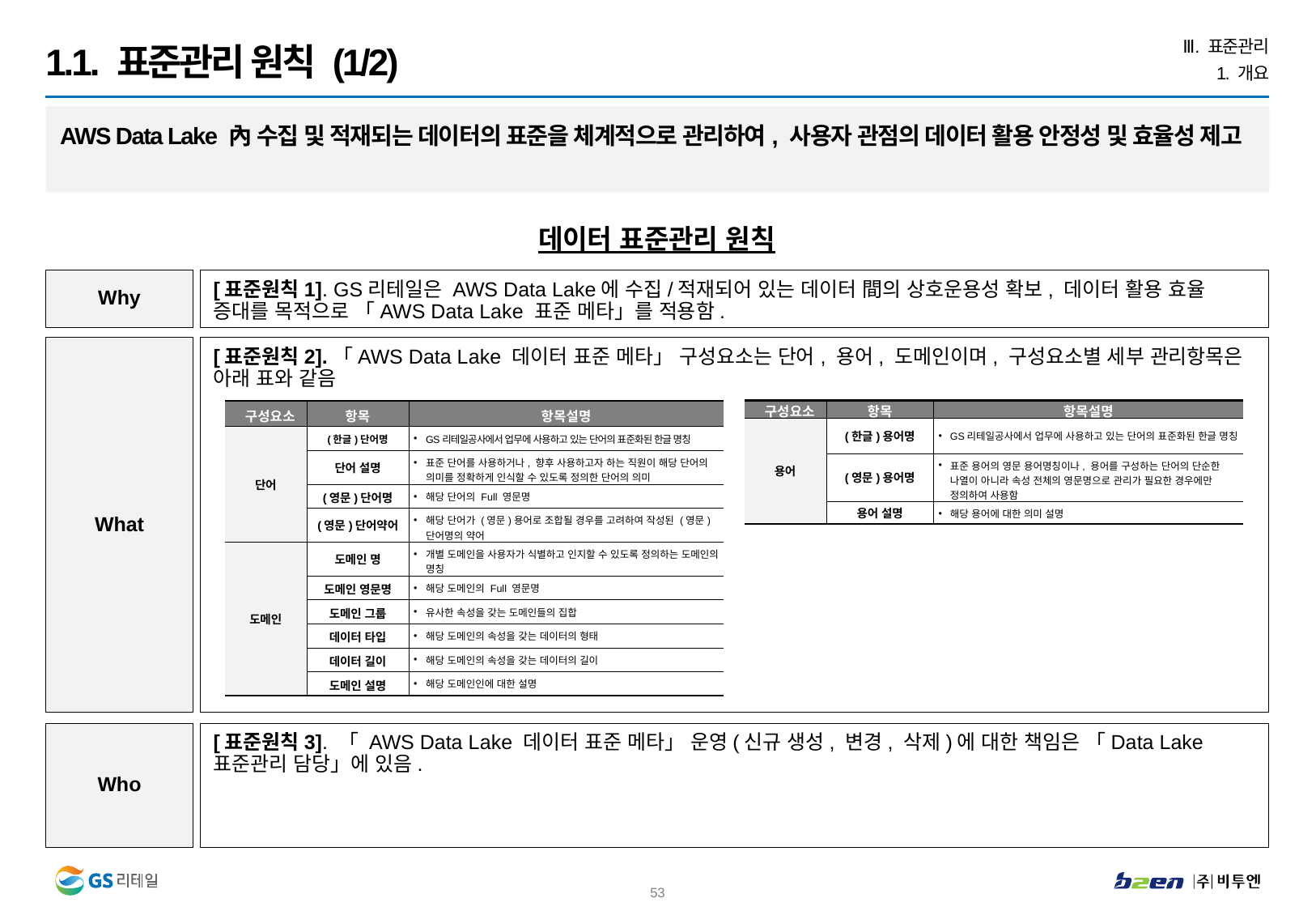

Ⅲ. 표준관리
1. 개요
1.1. 표준관리 원칙 (1/2)
AWS Data Lake 內 수집 및 적재되는 데이터의 표준을 체계적으로 관리하여, 사용자 관점의 데이터 활용 안정성 및 효율성 제고
데이터 표준관리 원칙
Why

[표준원칙1]. GS리테일은 AWS Data Lake에 수집/적재되어 있는 데이터 間의 상호운용성 확보, 데이터 활용 효율 증대를 목적으로 「AWS Data Lake 표준 메타」를 적용함.
What

[표준원칙2].「AWS Data Lake 데이터 표준 메타」 구성요소는 단어, 용어, 도메인이며, 구성요소별 세부 관리항목은 아래 표와 같음

| 구성요소 | 항목 | 항목설명 |
| --- | --- | --- |
| 용어 | (한글)용어명 | GS리테일공사에서 업무에 사용하고 있는 단어의 표준화된 한글 명칭 |
|  | (영문)용어명 | 표준 용어의 영문 용어명칭이나, 용어를 구성하는 단어의 단순한 나열이 아니라 속성 전체의 영문명으로 관리가 필요한 경우에만 정의하여 사용함 |
|  | 용어 설명 | 해당 용어에 대한 의미 설명 |
| 구성요소 | 항목 | 항목설명 |
| --- | --- | --- |
| 단어 | (한글)단어명 | GS리테일공사에서 업무에 사용하고 있는 단어의 표준화된 한글 명칭 |
|  | 단어 설명 | 표준 단어를 사용하거나, 향후 사용하고자 하는 직원이 해당 단어의 의미를 정확하게 인식할 수 있도록 정의한 단어의 의미 |
|  | (영문)단어명 | 해당 단어의 Full 영문명 |
|  | (영문)단어약어 | 해당 단어가 (영문)용어로 조합될 경우를 고려하여 작성된 (영문)단어명의 약어 |
| 도메인 | 도메인 명 | 개별 도메인을 사용자가 식별하고 인지할 수 있도록 정의하는 도메인의 명칭 |
|  | 도메인 영문명 | 해당 도메인의 Full 영문명 |
|  | 도메인 그룹 | 유사한 속성을 갖는 도메인들의 집합 |
|  | 데이터 타입 | 해당 도메인의 속성을 갖는 데이터의 형태 |
|  | 데이터 길이 | 해당 도메인의 속성을 갖는 데이터의 길이 |
|  | 도메인 설명 | 해당 도메인인에 대한 설명 |
Who

[표준원칙3]. 「 AWS Data Lake 데이터 표준 메타」 운영(신규 생성, 변경, 삭제)에 대한 책임은 「Data Lake 표준관리 담당」에 있음.
53